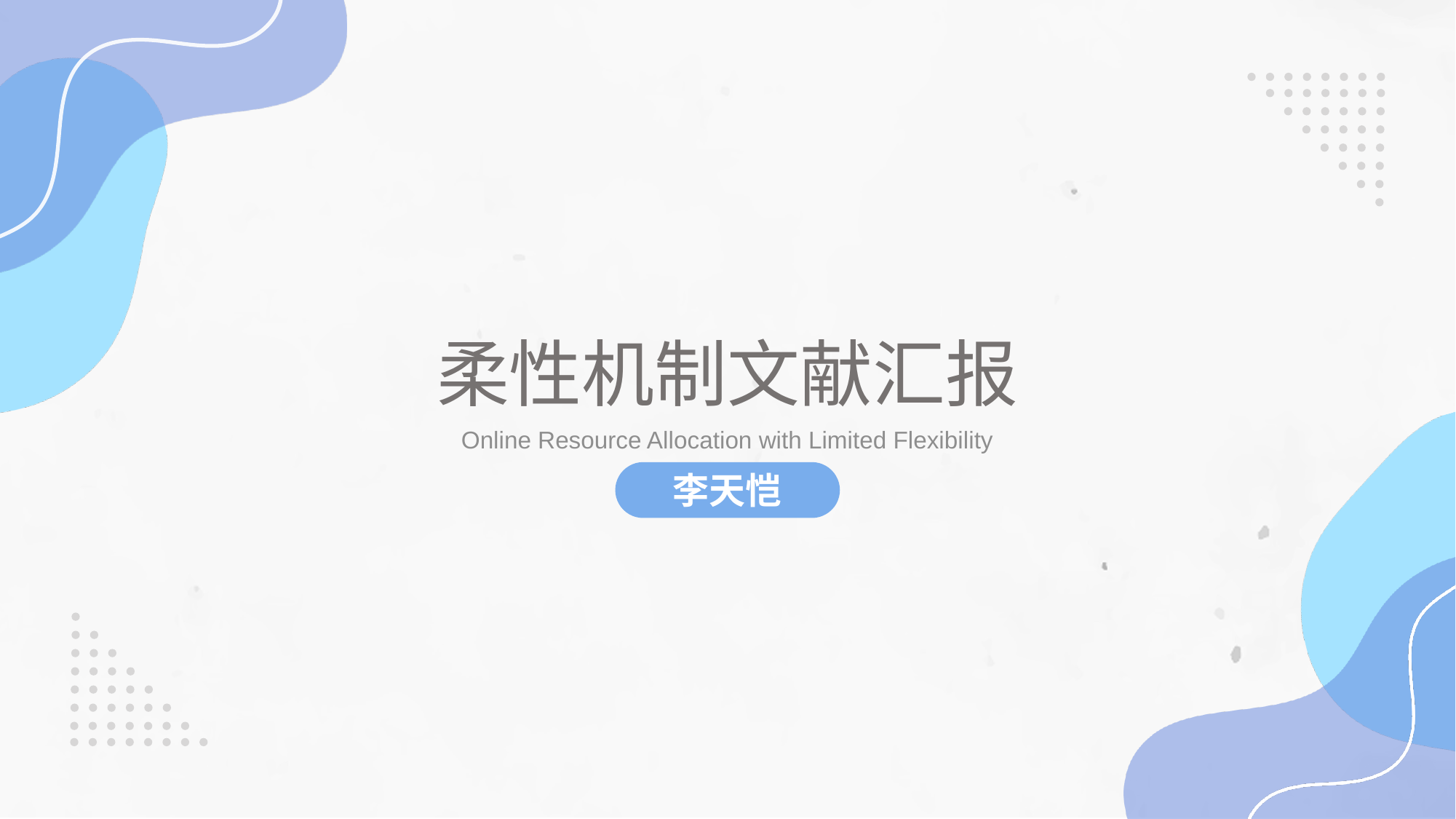

柔性机制文献汇报
Online Resource Allocation with Limited Flexibility

李天恺